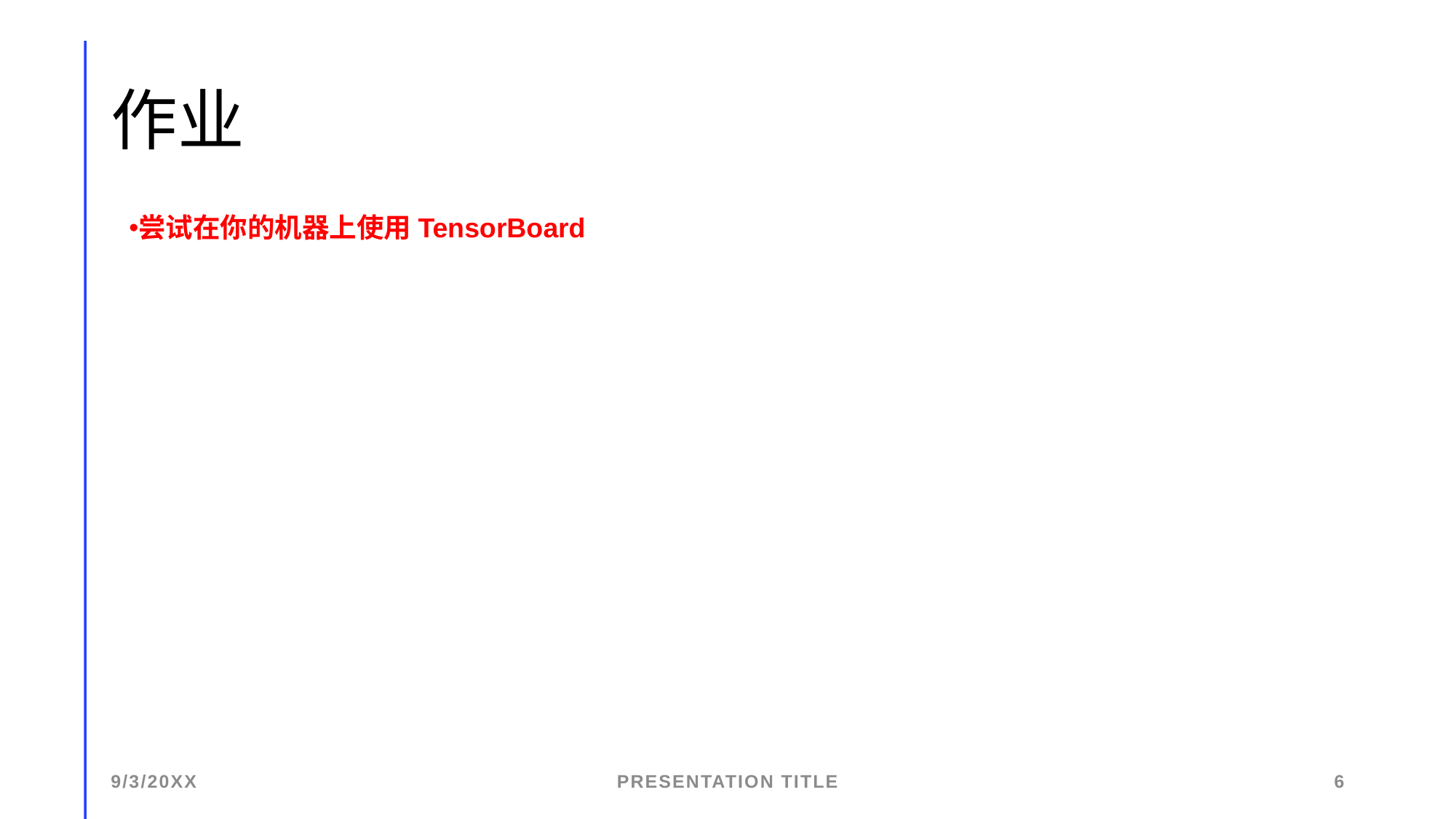

# 作业
尝试在你的机器上使用TensorBoard
9/3/20XX
Presentation Title
6